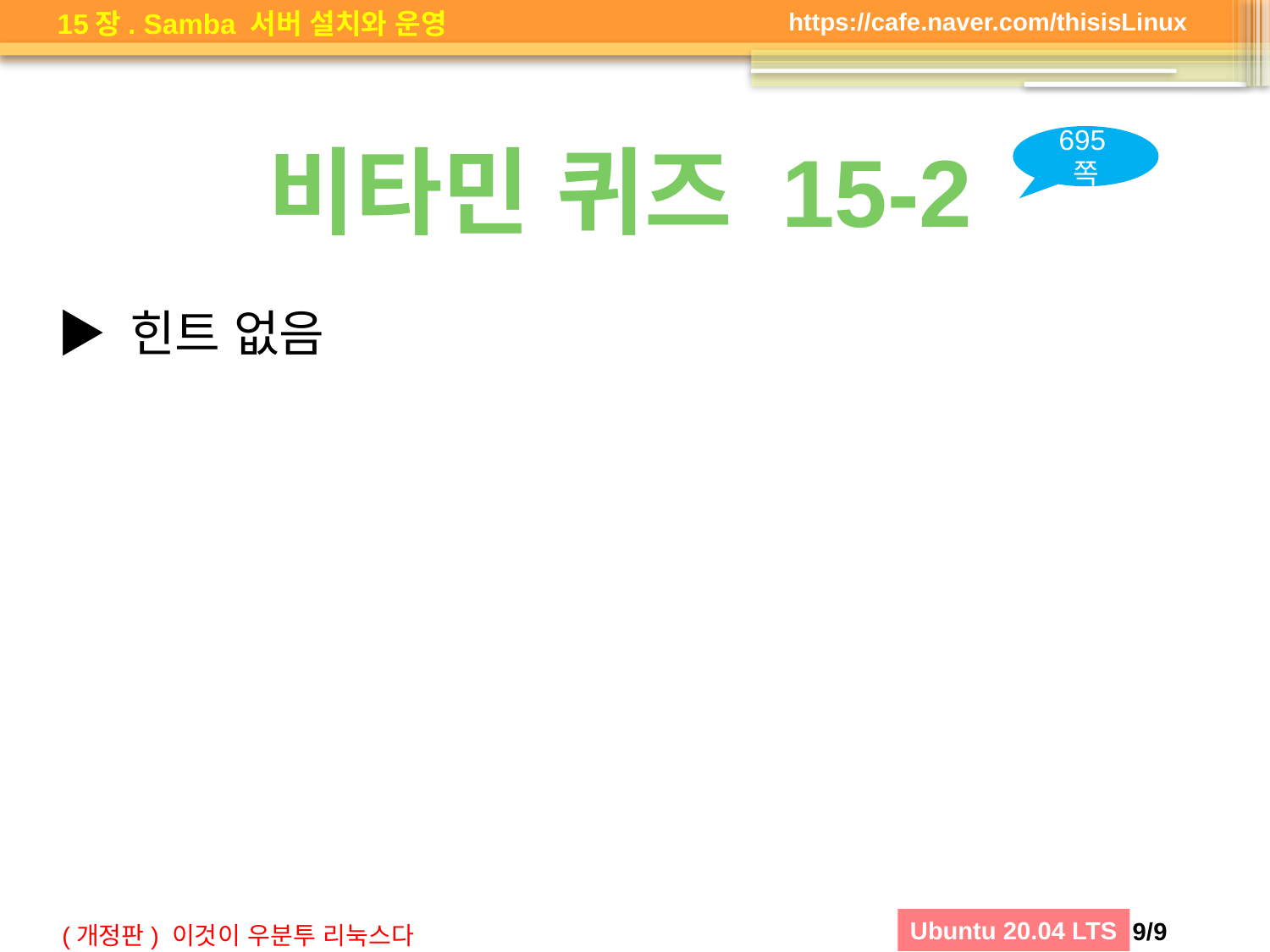

비타민 퀴즈 15-2
695쪽
▶ 힌트 없음